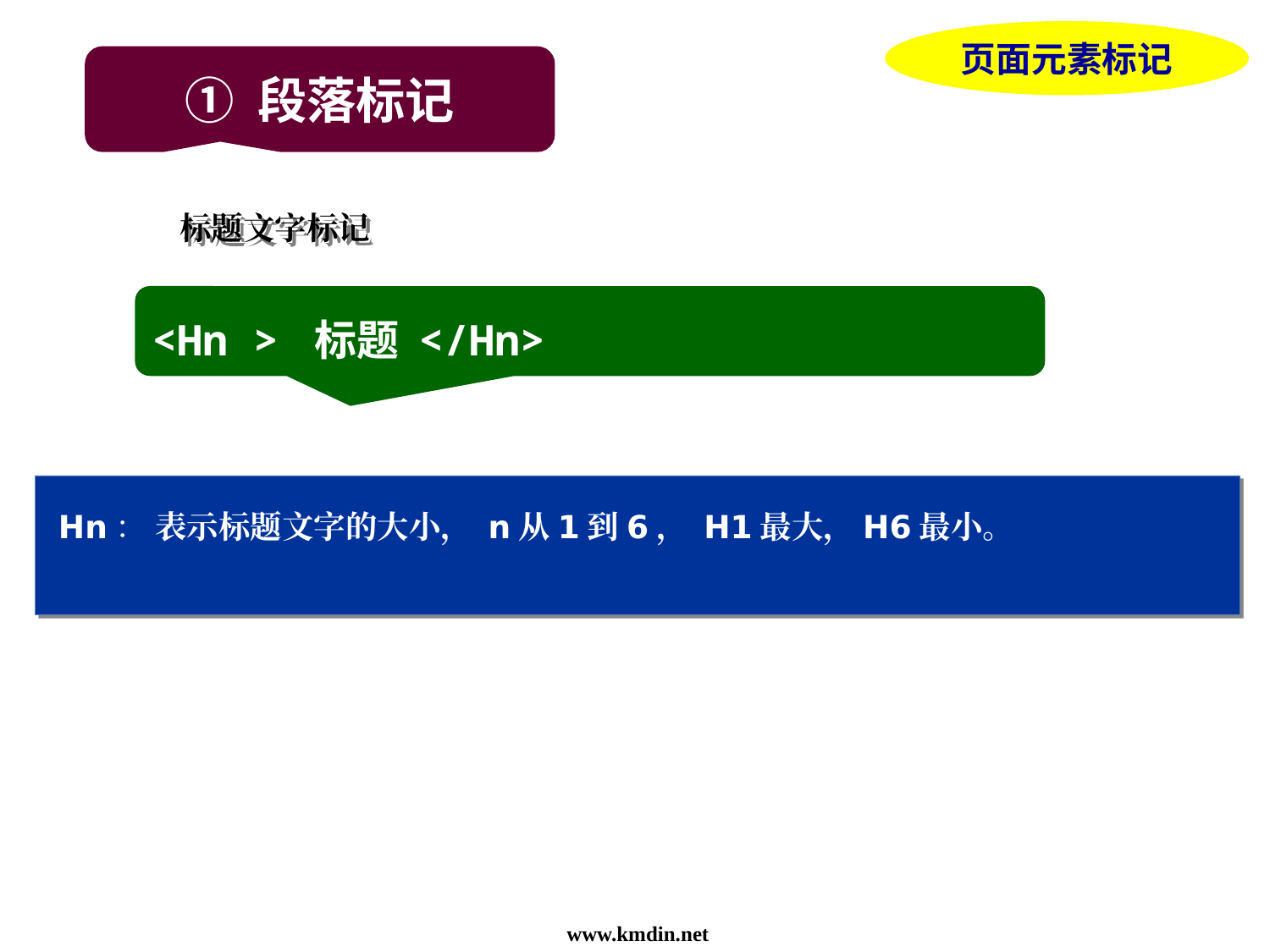

26
页面元素标记
① 段落标记
标题文字标记
<Hn > 标题 </Hn>
 Hn： 表示标题文字的大小， n从1到6， H1最大，H6最小。